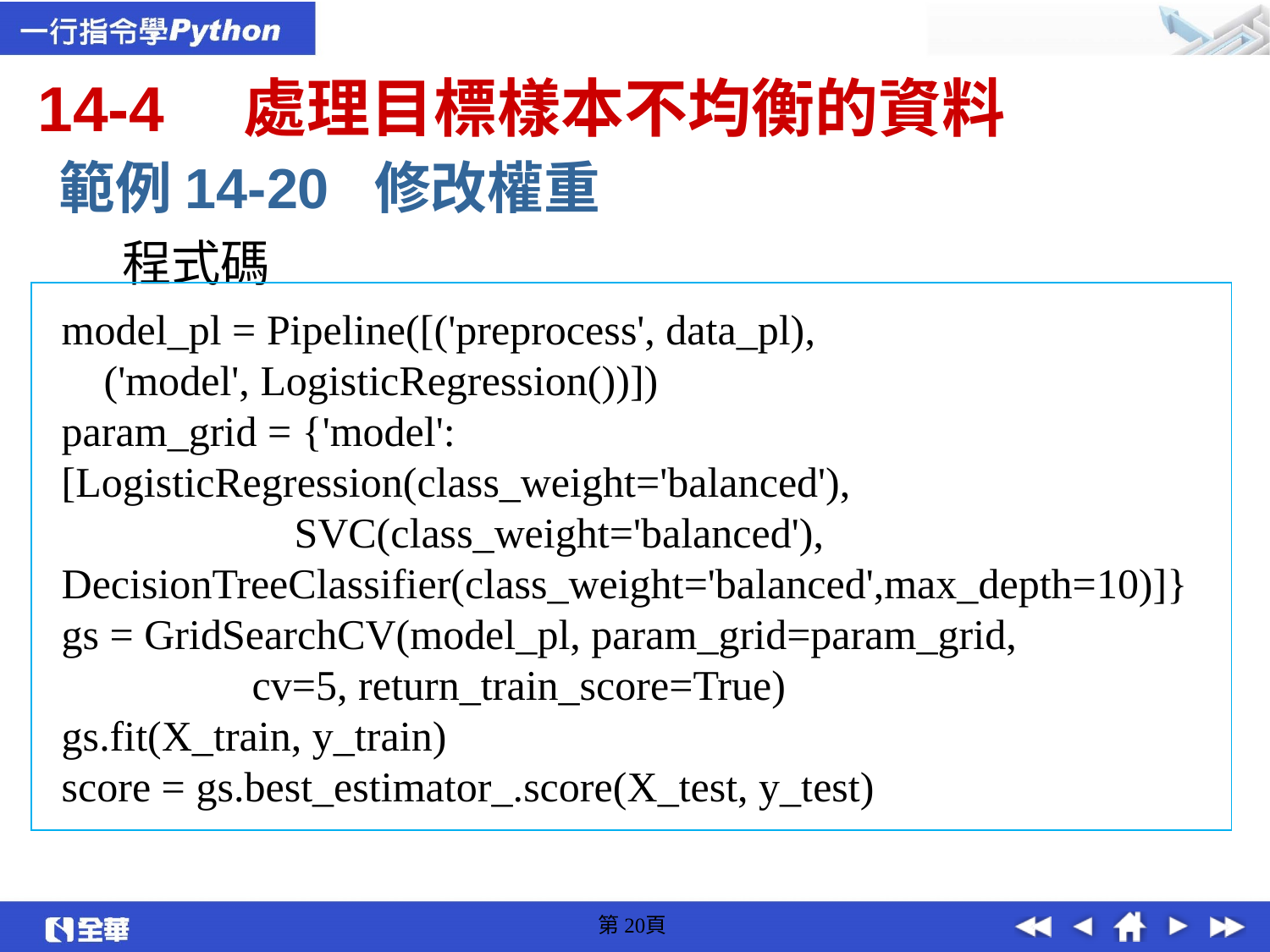

# 14-4　處理目標樣本不均衡的資料
範例14-20  修改權重
程式碼
model_pl = Pipeline([('preprocess', data_pl),
    ('model', LogisticRegression())])
param_grid = {'model':[LogisticRegression(class_weight='balanced'),
                      SVC(class_weight='balanced'),
DecisionTreeClassifier(class_weight='balanced',max_depth=10)]}
gs = GridSearchCV(model_pl, param_grid=param_grid,
                  cv=5, return_train_score=True)
gs.fit(X_train, y_train)
score = gs.best_estimator_.score(X_test, y_test)